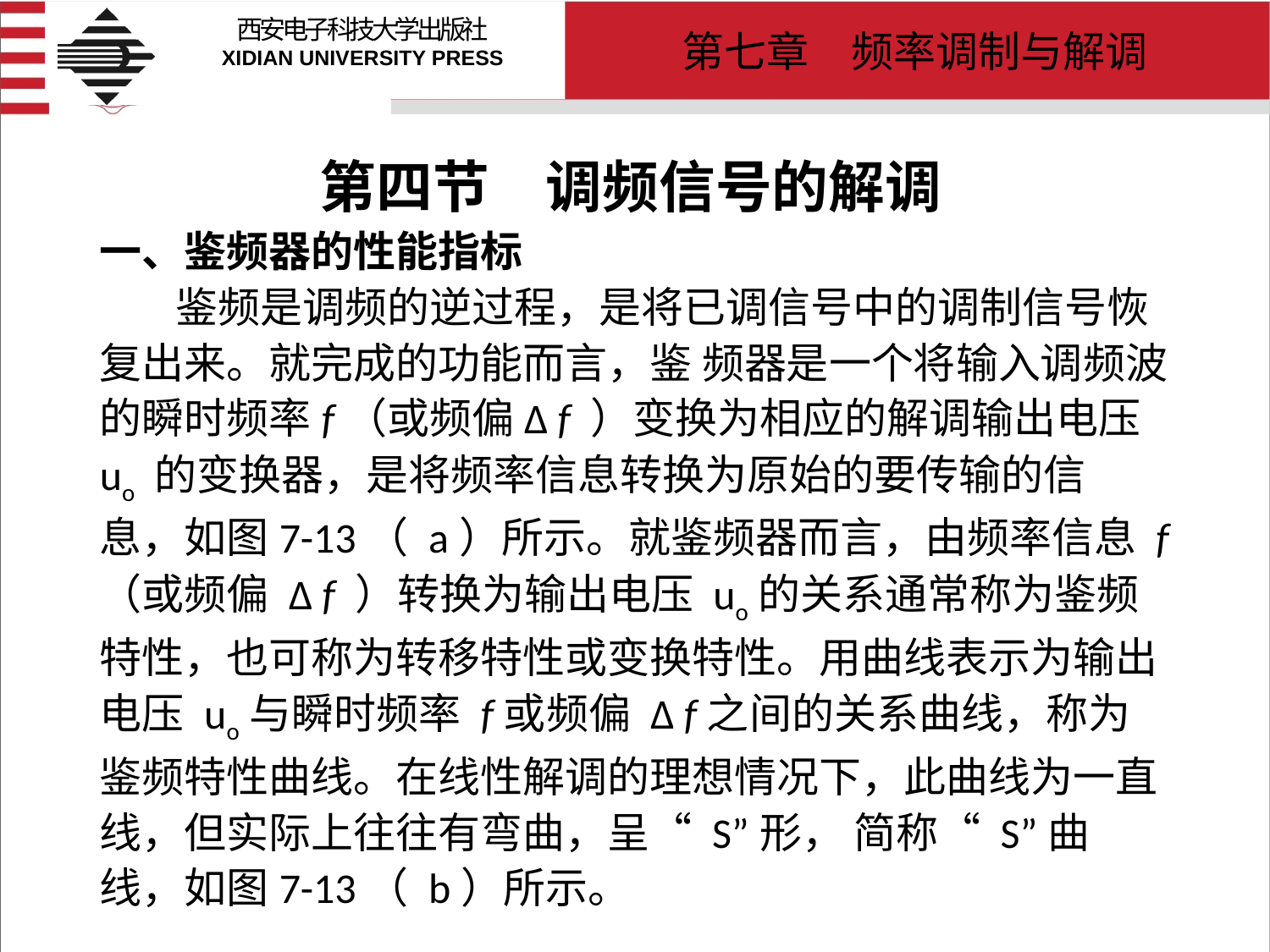

# 第四节　调频信号的解调 一、鉴频器的性能指标 鉴频是调频的逆过程，是将已调信号中的调制信号恢复出来。就完成的功能而言，鉴 频器是一个将输入调频波的瞬时频率f（或频偏Δ f ）变换为相应的解调输出电压 uo 的变换器，是将频率信息转换为原始的要传输的信息，如图7-13（ a）所示。就鉴频器而言，由频率信息 f （或频偏 Δ f ）转换为输出电压 uo的关系通常称为鉴频特性，也可称为转移特性或变换特性。用曲线表示为输出电压 uo与瞬时频率 f或频偏 Δ f之间的关系曲线，称为鉴频特性曲线。在线性解调的理想情况下，此曲线为一直线，但实际上往往有弯曲，呈“ S”形， 简称“ S”曲线，如图7-13（ b）所示。